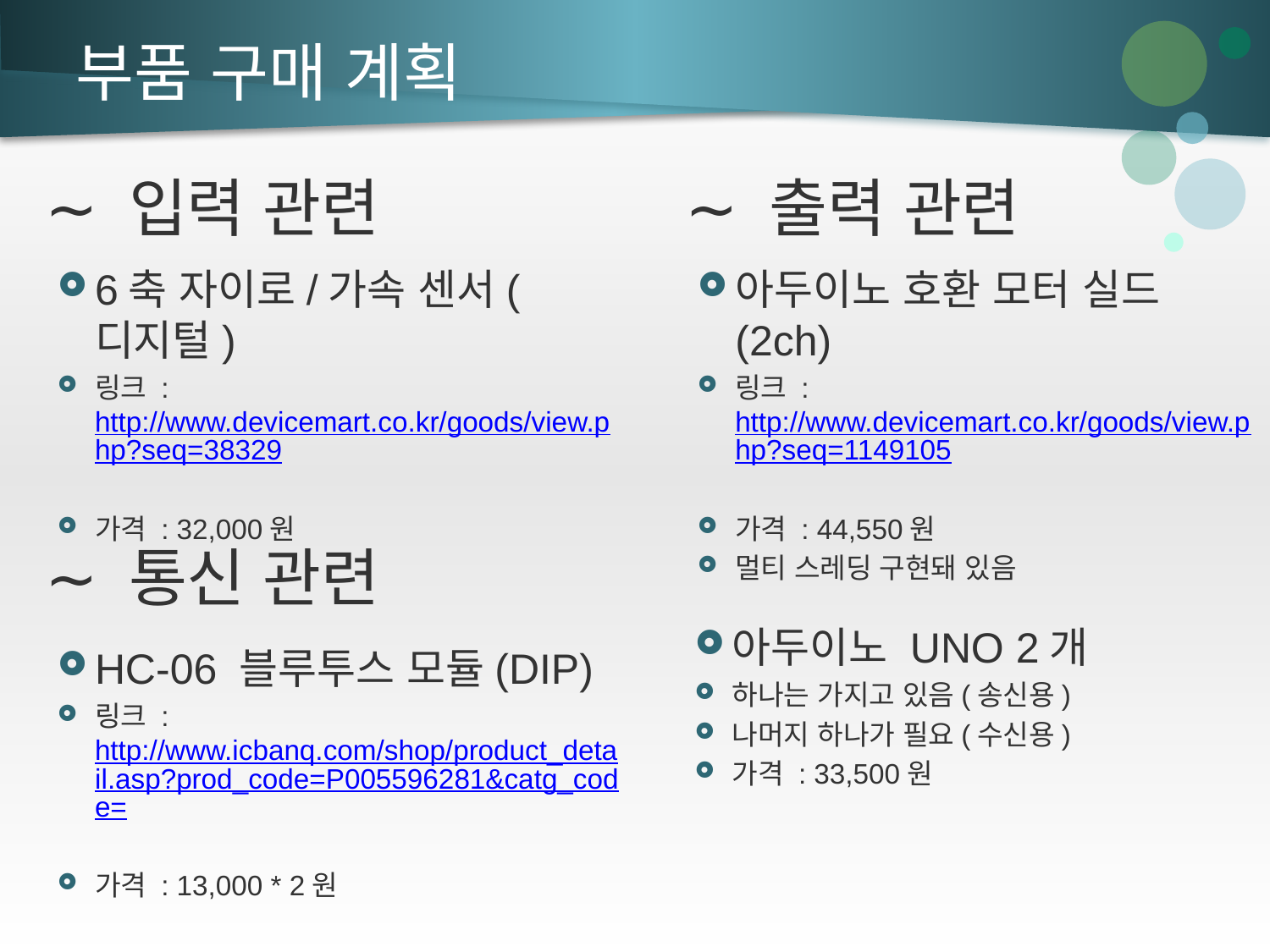

# 부품 구매 계획
~ 입력 관련
~ 출력 관련
6축 자이로/가속 센서(디지털)
링크 : http://www.devicemart.co.kr/goods/view.php?seq=38329

가격 : 32,000원

아두이노 호환 모터 실드(2ch)
링크 : http://www.devicemart.co.kr/goods/view.php?seq=1149105

가격 : 44,550원
멀티 스레딩 구현돼 있음

~ 통신 관련
아두이노 UNO 2개
하나는 가지고 있음(송신용)
나머지 하나가 필요(수신용)
가격 : 33,500원

HC-06 블루투스 모듈(DIP)
링크 : http://www.icbanq.com/shop/product_detail.asp?prod_code=P005596281&catg_code=

가격 : 13,000 * 2원